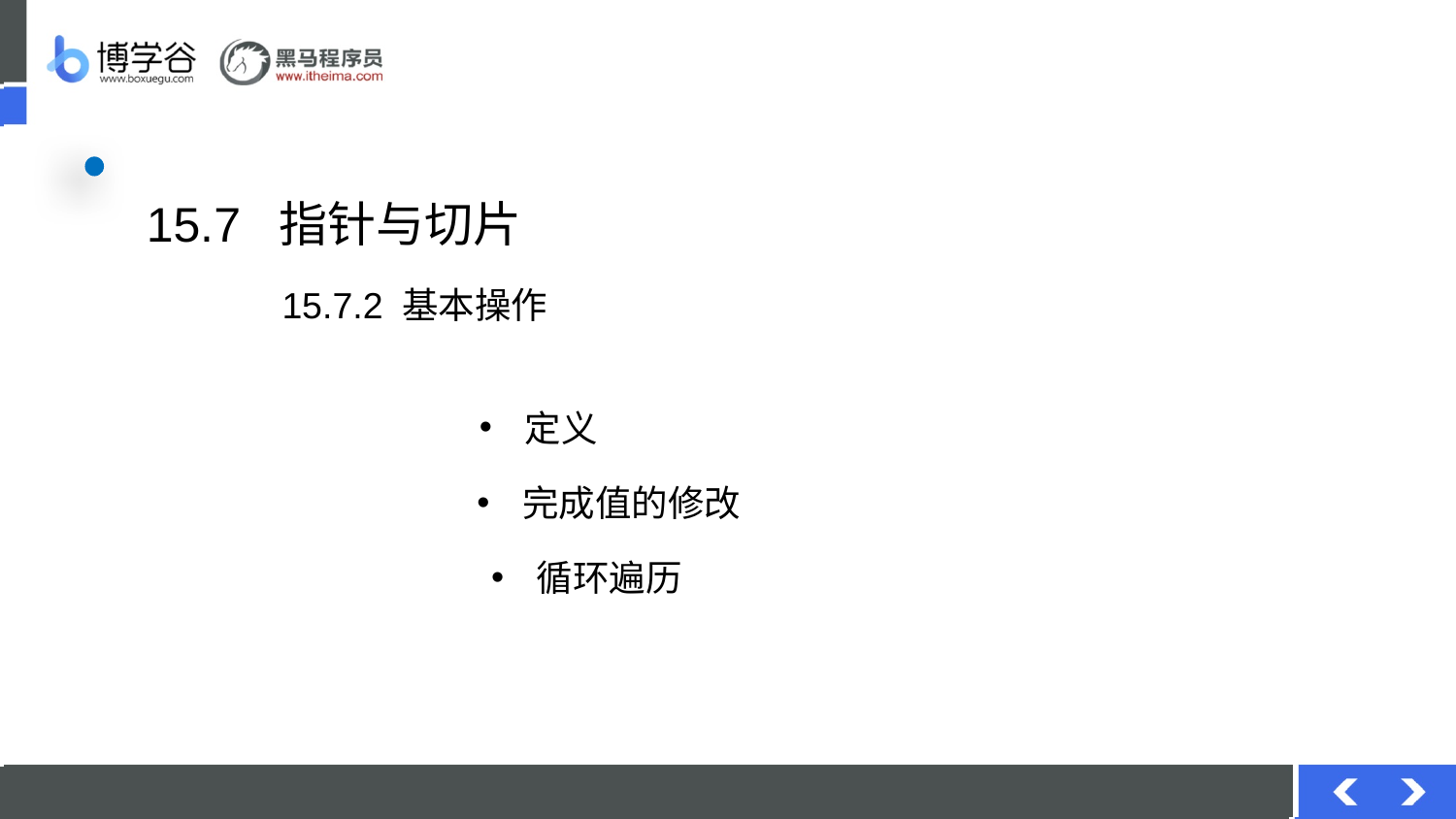

# 15.7  指针与切片
15.7.2 基本操作
定义
完成值的修改
循环遍历